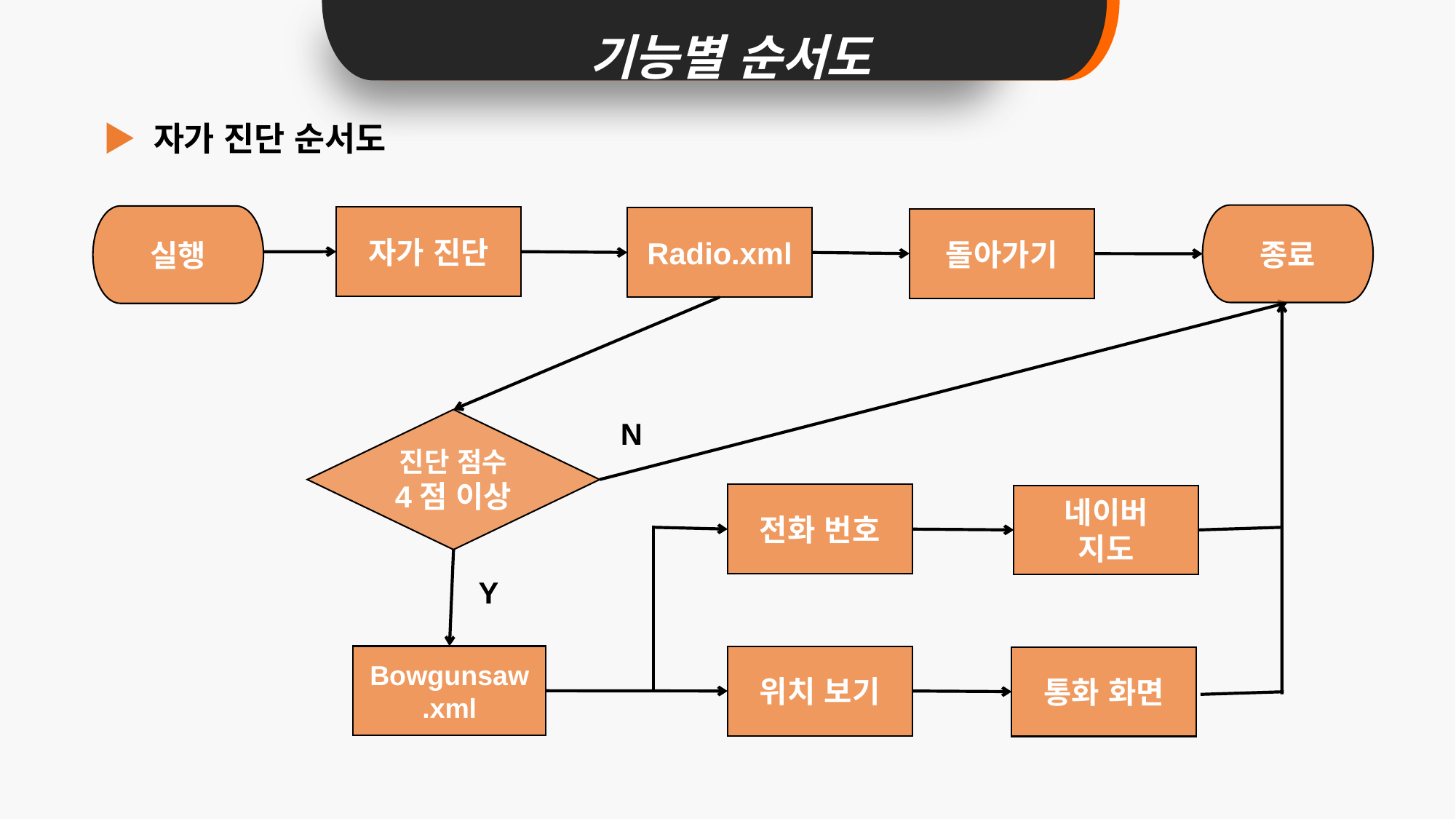

기능별 순서도

▶ 자가 진단 순서도
종료
실행
자가 진단
Radio.xml
돌아가기
진단 점수
4점 이상
N
전화 번호
네이버
지도
Y
Bowgunsaw
.xml
위치 보기
통화 화면